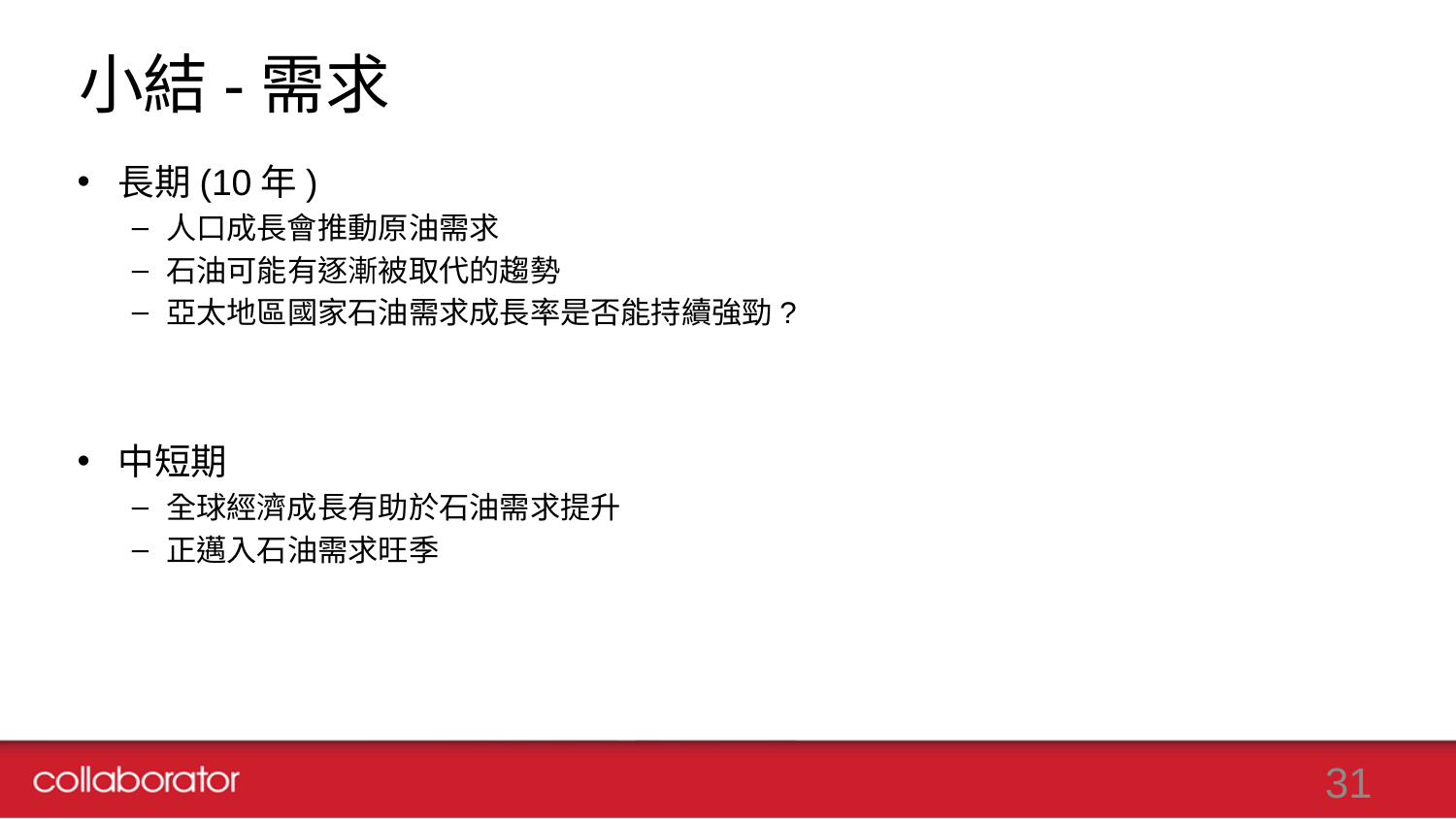

# 小結-需求
長期(10年)
人口成長會推動原油需求
石油可能有逐漸被取代的趨勢
亞太地區國家石油需求成長率是否能持續強勁?

中短期
全球經濟成長有助於石油需求提升
正邁入石油需求旺季

31